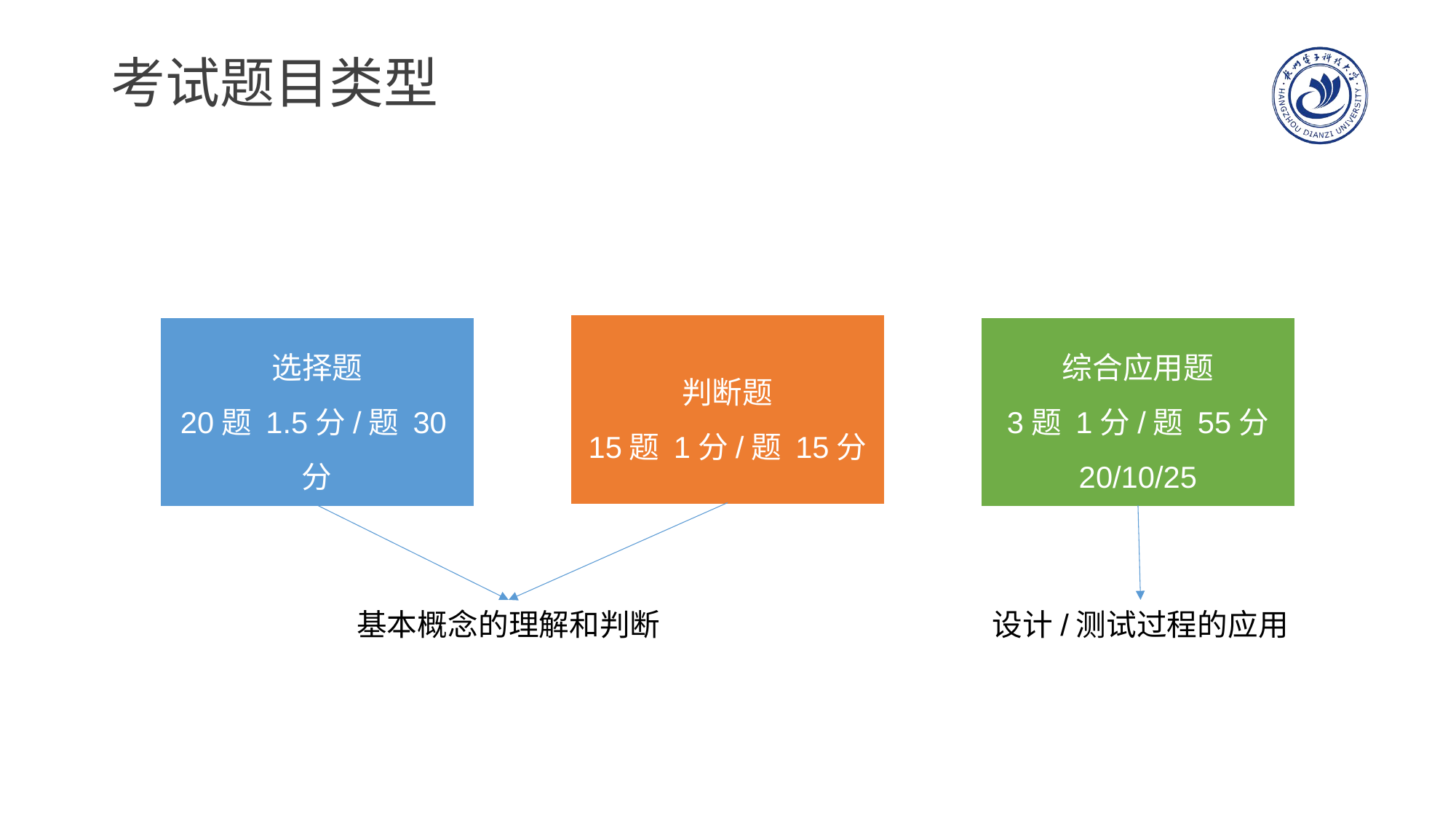

# 考试题目类型

判断题
15题 1分/题 15分
选择题
20题 1.5分/题 30分
综合应用题
3题 1分/题 55分
20/10/25
基本概念的理解和判断
设计/测试过程的应用